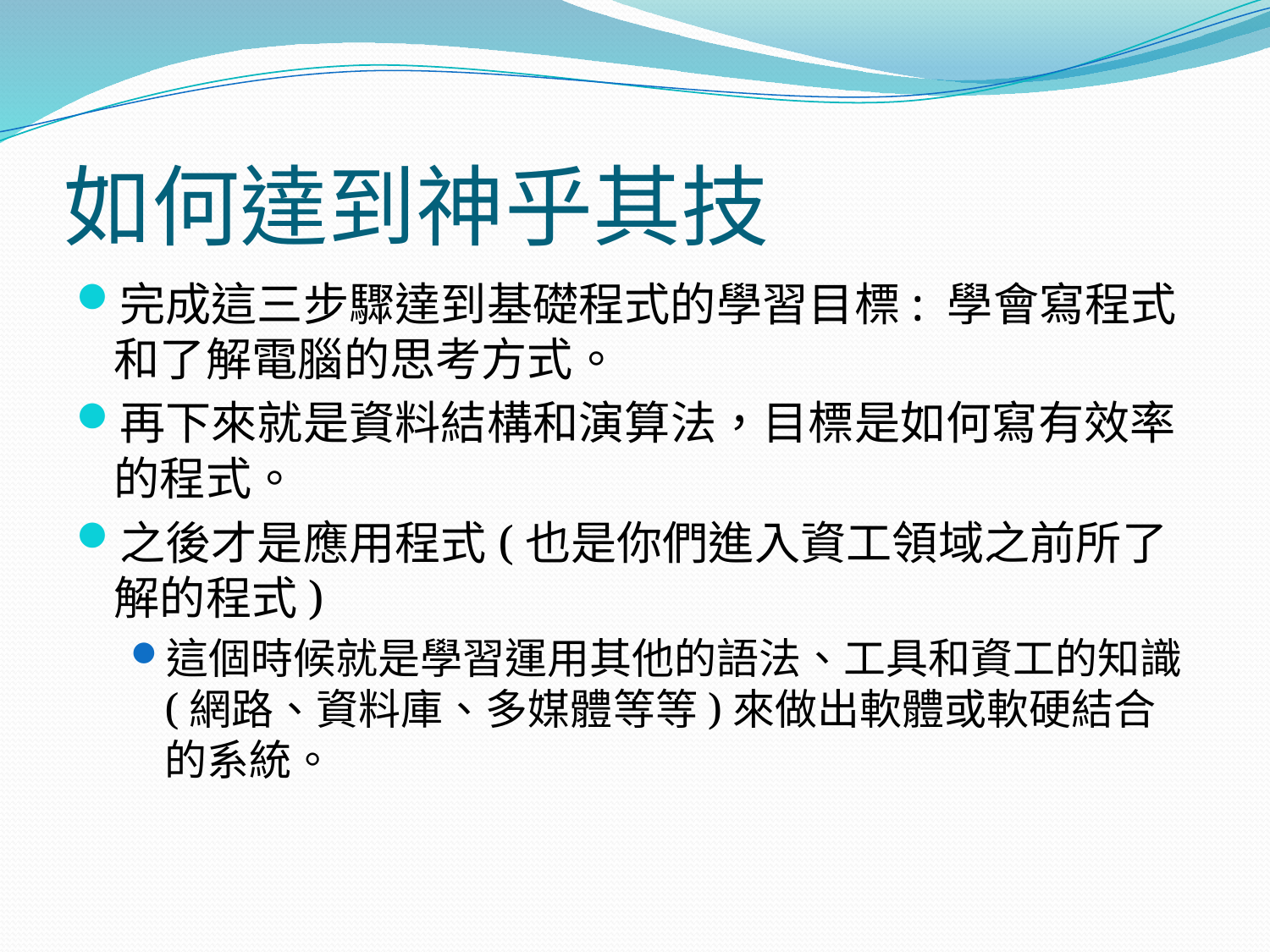

# 如何達到神乎其技
完成這三步驟達到基礎程式的學習目標: 學會寫程式和了解電腦的思考方式。
再下來就是資料結構和演算法，目標是如何寫有效率的程式。
之後才是應用程式(也是你們進入資工領域之前所了解的程式)
這個時候就是學習運用其他的語法、工具和資工的知識(網路、資料庫、多媒體等等)來做出軟體或軟硬結合的系統。